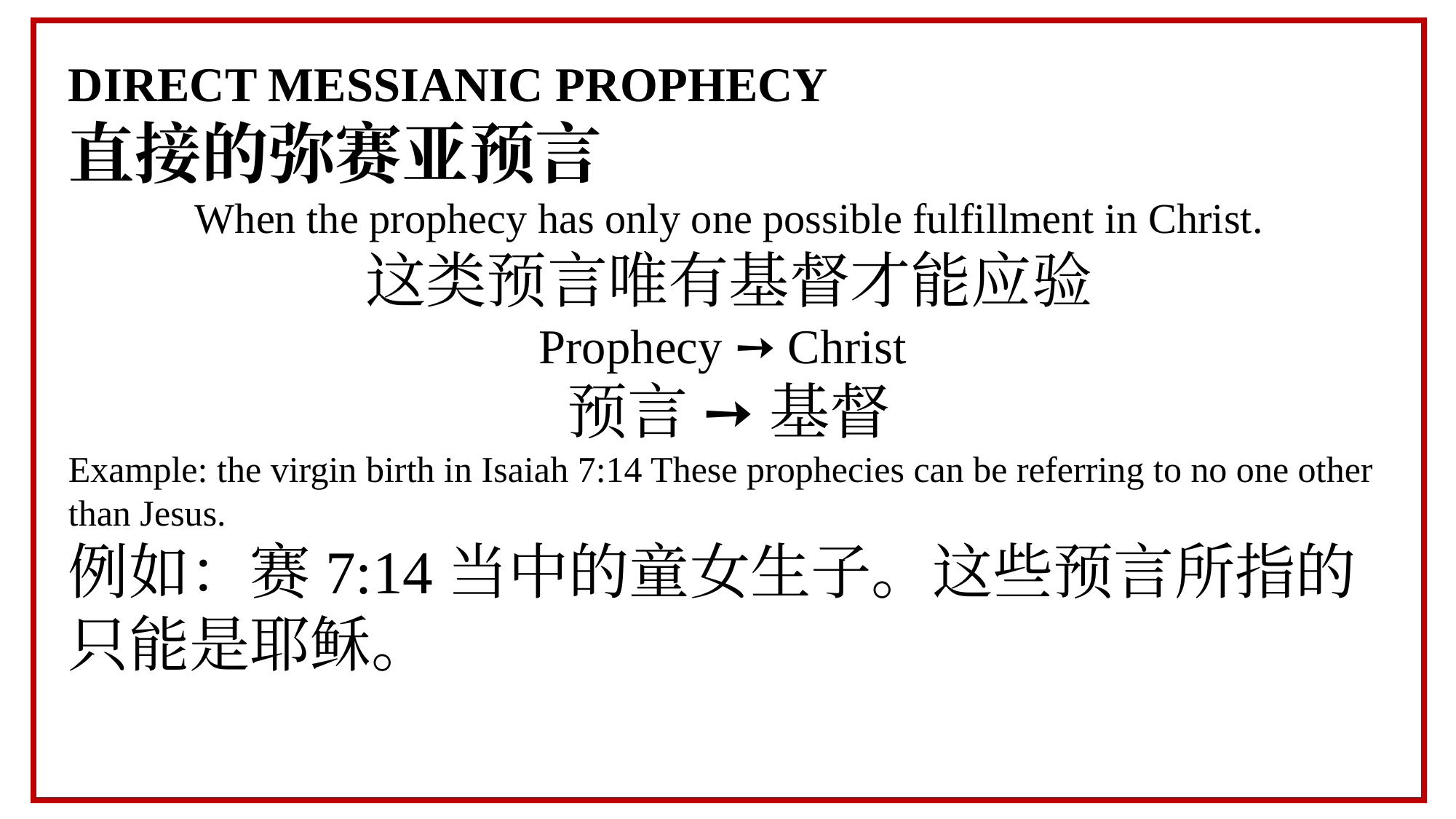

DIRECT MESSIANIC PROPHECY
直接的弥赛亚预言
When the prophecy has only one possible fulfillment in Christ.
这类预言唯有基督才能应验
 Prophecy ➙ Christ
预言 ➙ 基督
Example: the virgin birth in Isaiah 7:14 These prophecies can be referring to no one other than Jesus.
例如：赛7:14当中的童女生子。这些预言所指的只能是耶稣。